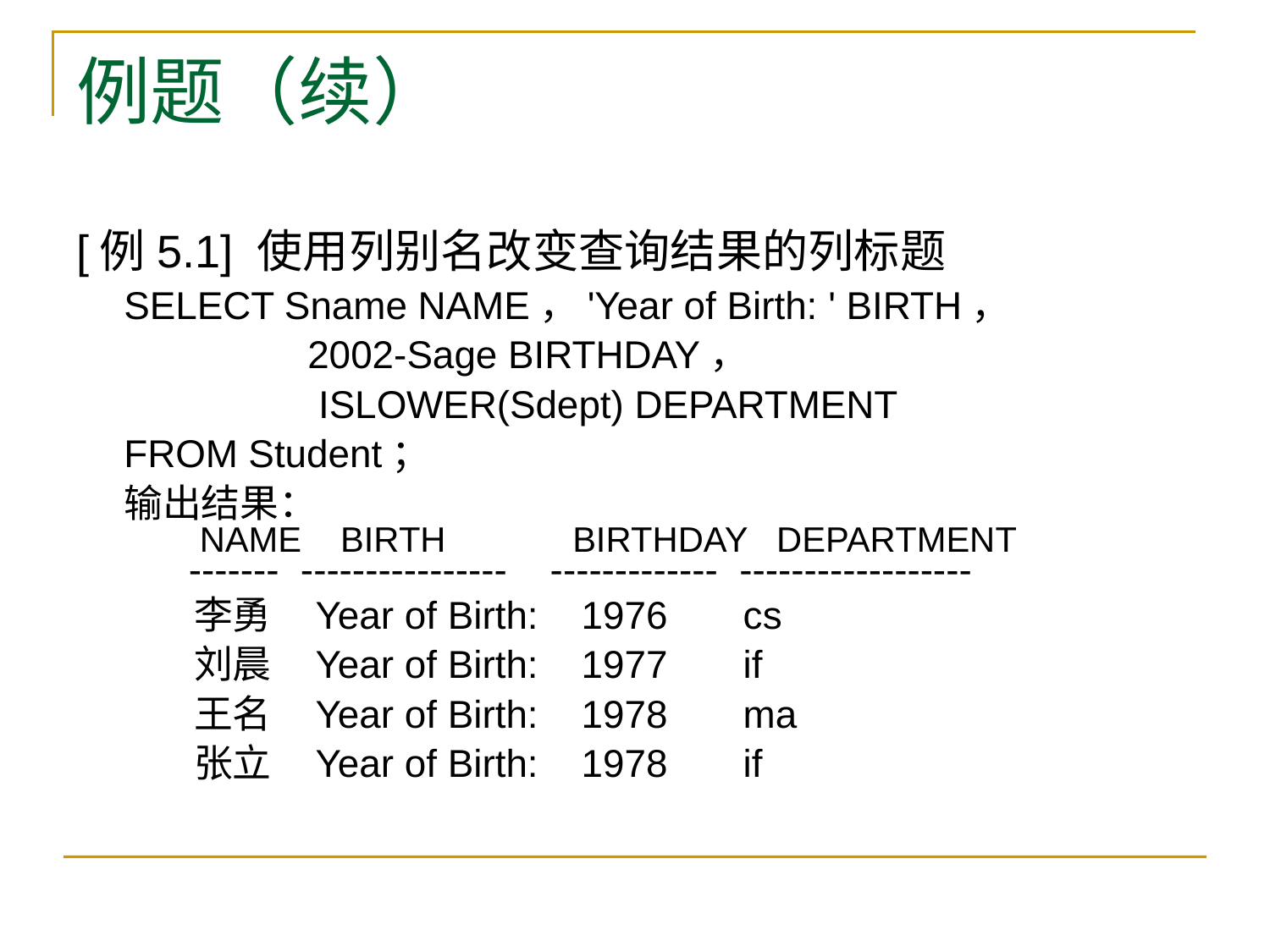

# 例题（续）
[例5.1] 使用列别名改变查询结果的列标题
SELECT Sname NAME，'Year of Birth: ' BIRTH，
                 2002-Sage BIRTHDAY，
                  ISLOWER(Sdept) DEPARTMENT
FROM Student；
输出结果：
       NAME    BIRTH             BIRTHDAY   DEPARTMENT
      -------  ----------------    -------------  ------------------
       李勇    Year of Birth:    1976       cs
       刘晨    Year of Birth:    1977       if
       王名    Year of Birth:    1978       ma
       张立    Year of Birth:    1978       if